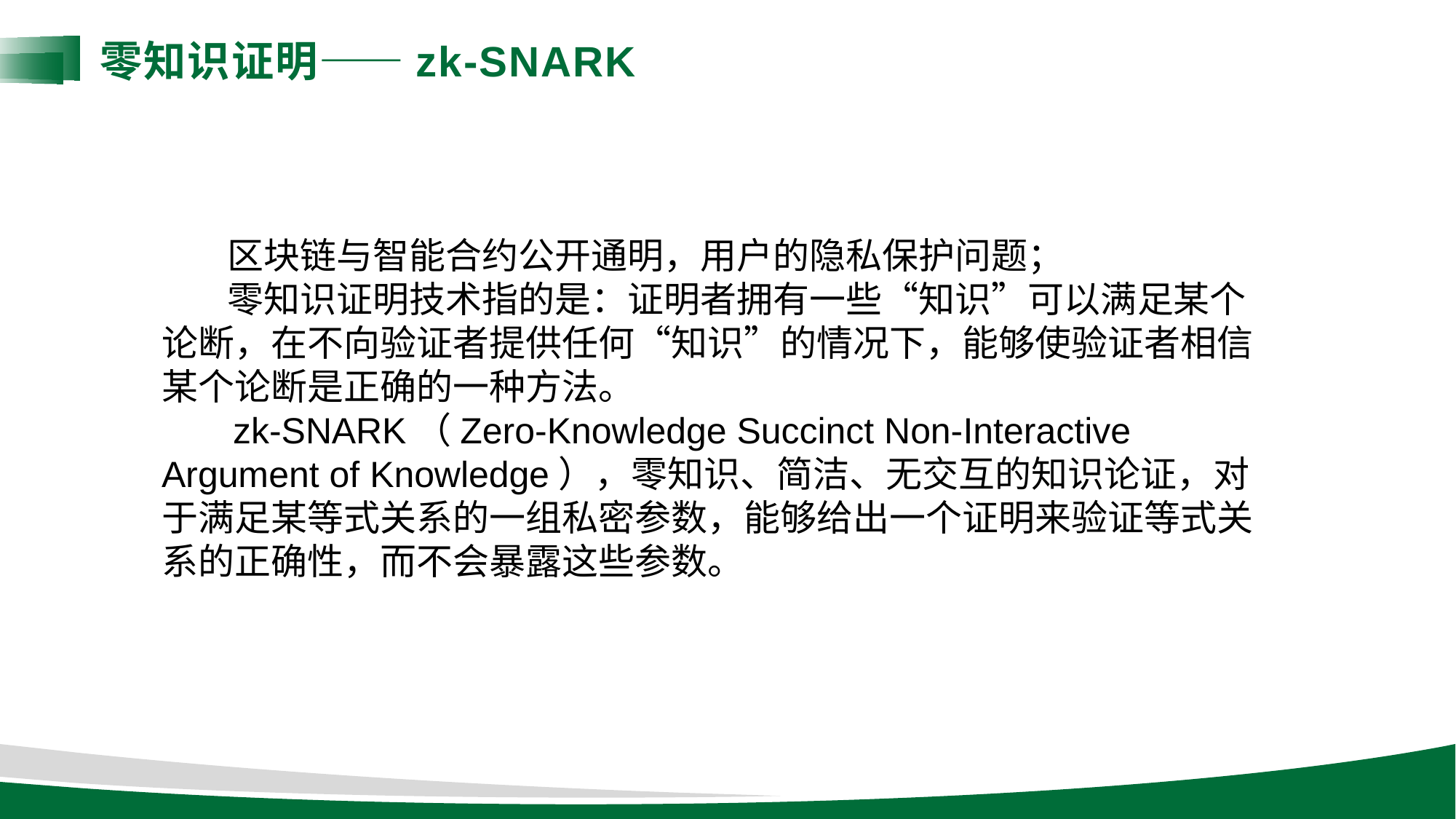

零知识证明——zk-SNARK
       区块链与智能合约公开通明，用户的隐私保护问题；
       零知识证明技术指的是：证明者拥有一些“知识”可以满足某个论断，在不向验证者提供任何“知识”的情况下，能够使验证者相信某个论断是正确的一种方法。
       zk-SNARK（Zero-Knowledge Succinct Non-Interactive Argument of Knowledge），零知识、简洁、无交互的知识论证，对于满足某等式关系的一组私密参数，能够给出一个证明来验证等式关系的正确性，而不会暴露这些参数。
8